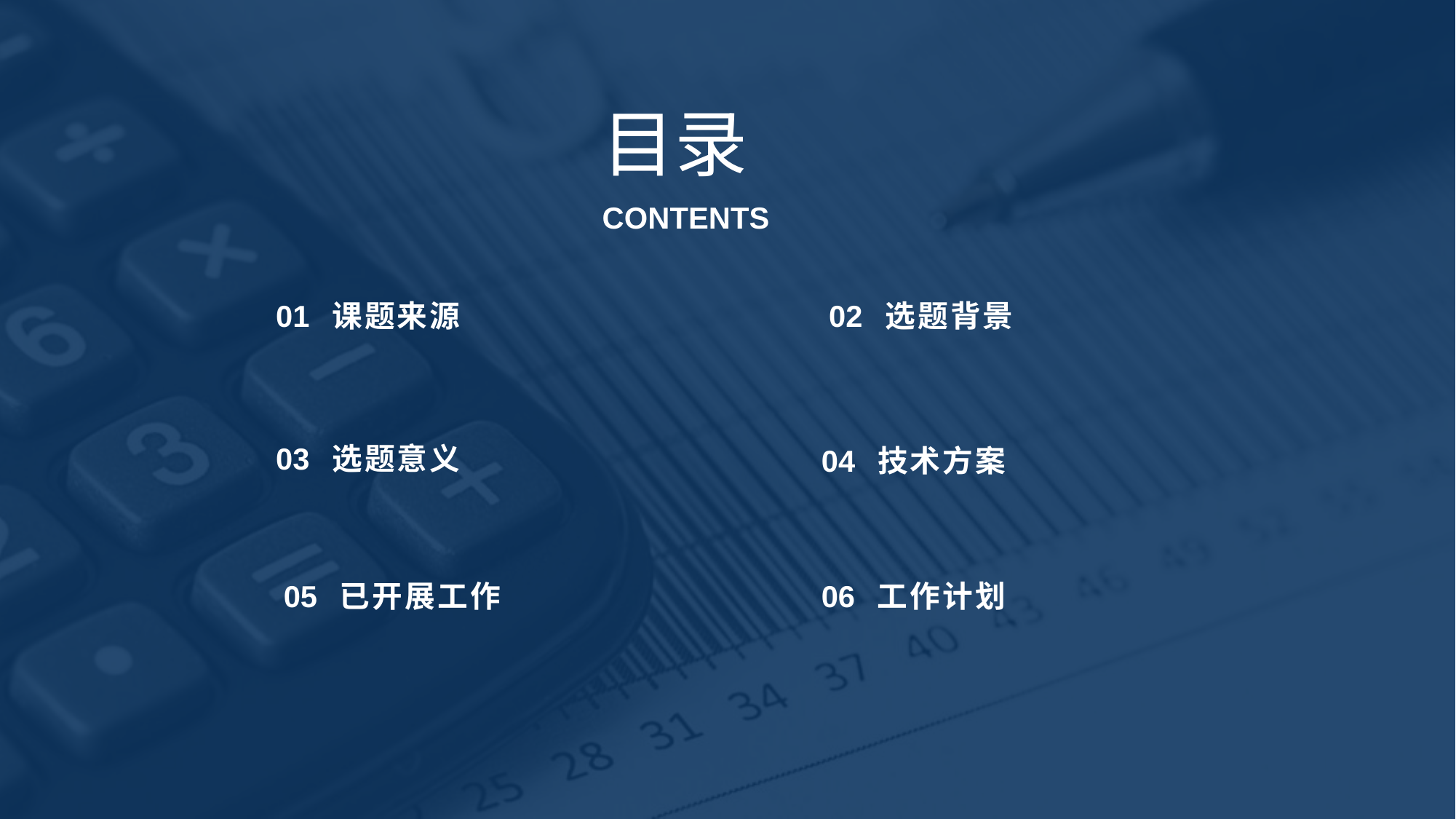

目录
CONTENTS
01
课题来源
02
选题背景
03
选题意义
04
技术方案
05
已开展工作
06
工作计划